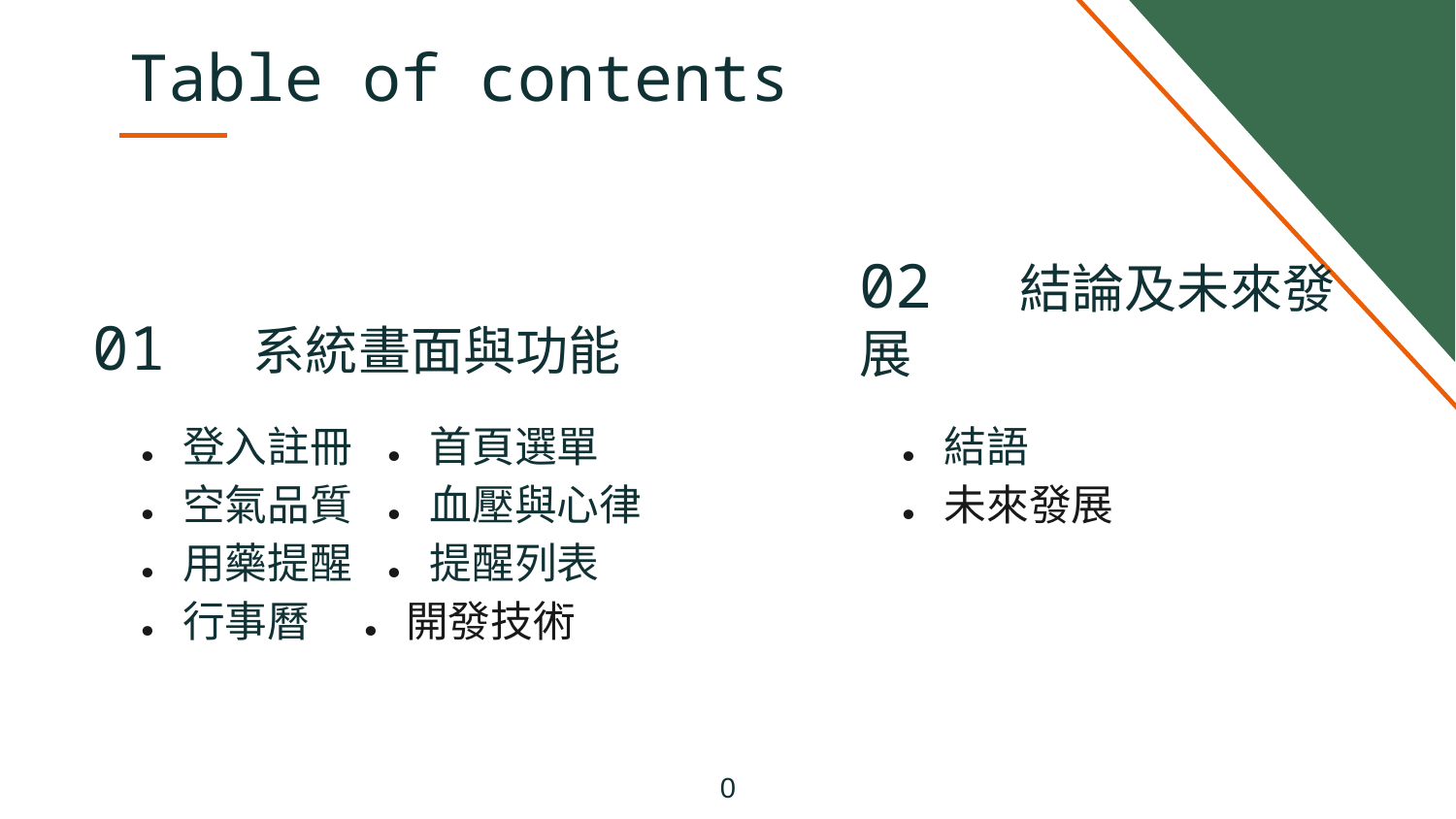

# Table of contents
01  系統畫面與功能
02  結論及未來發展
．登入註冊   ．首頁選單
．空氣品質   ．血壓與心律
．用藥提醒   ．提醒列表
．行事曆     ．開發技術
．結語
．未來發展
0